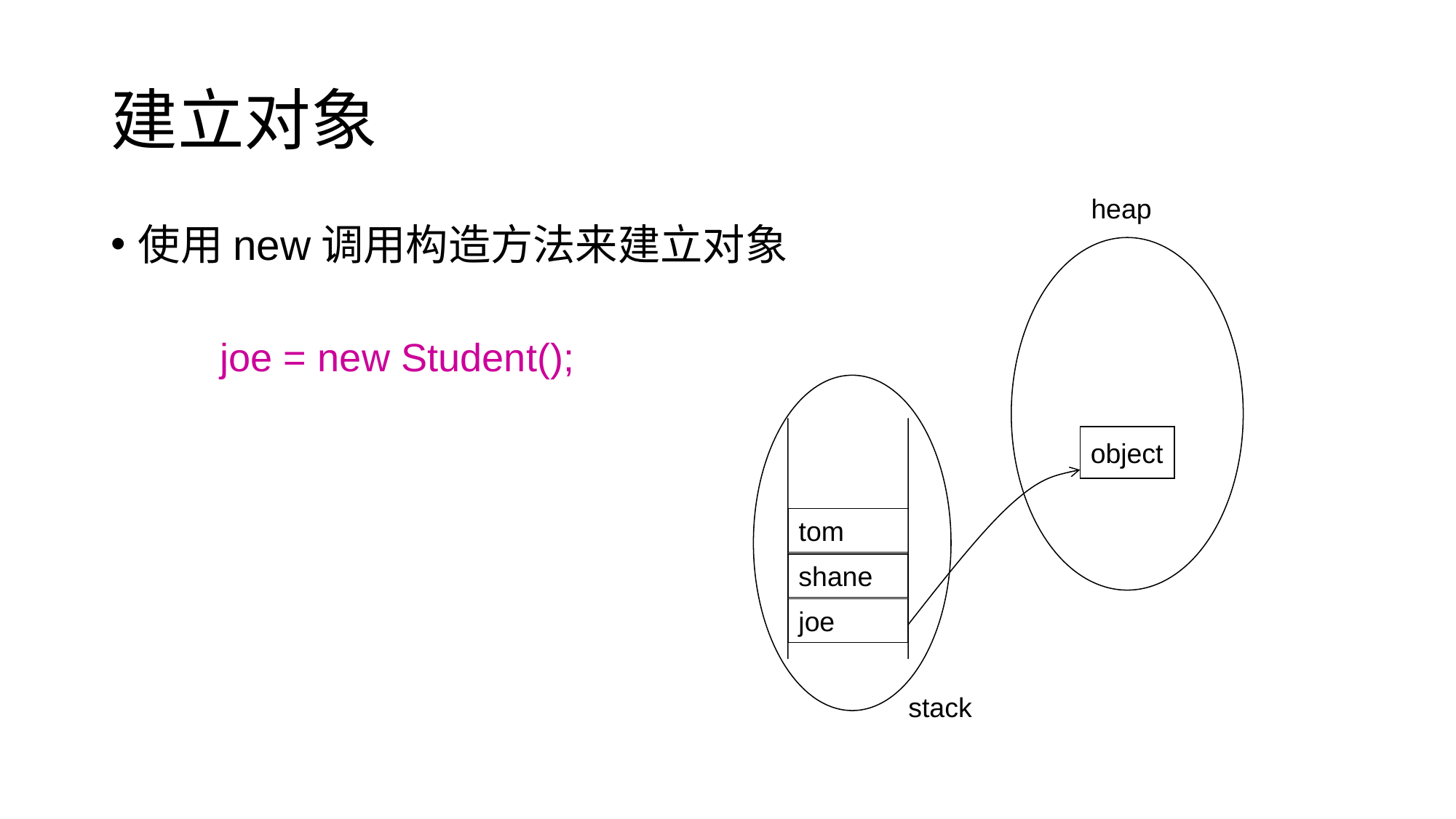

# 建立对象
heap

tom
shane
joe
object

stack
使用new调用构造方法来建立对象

joe = new Student();